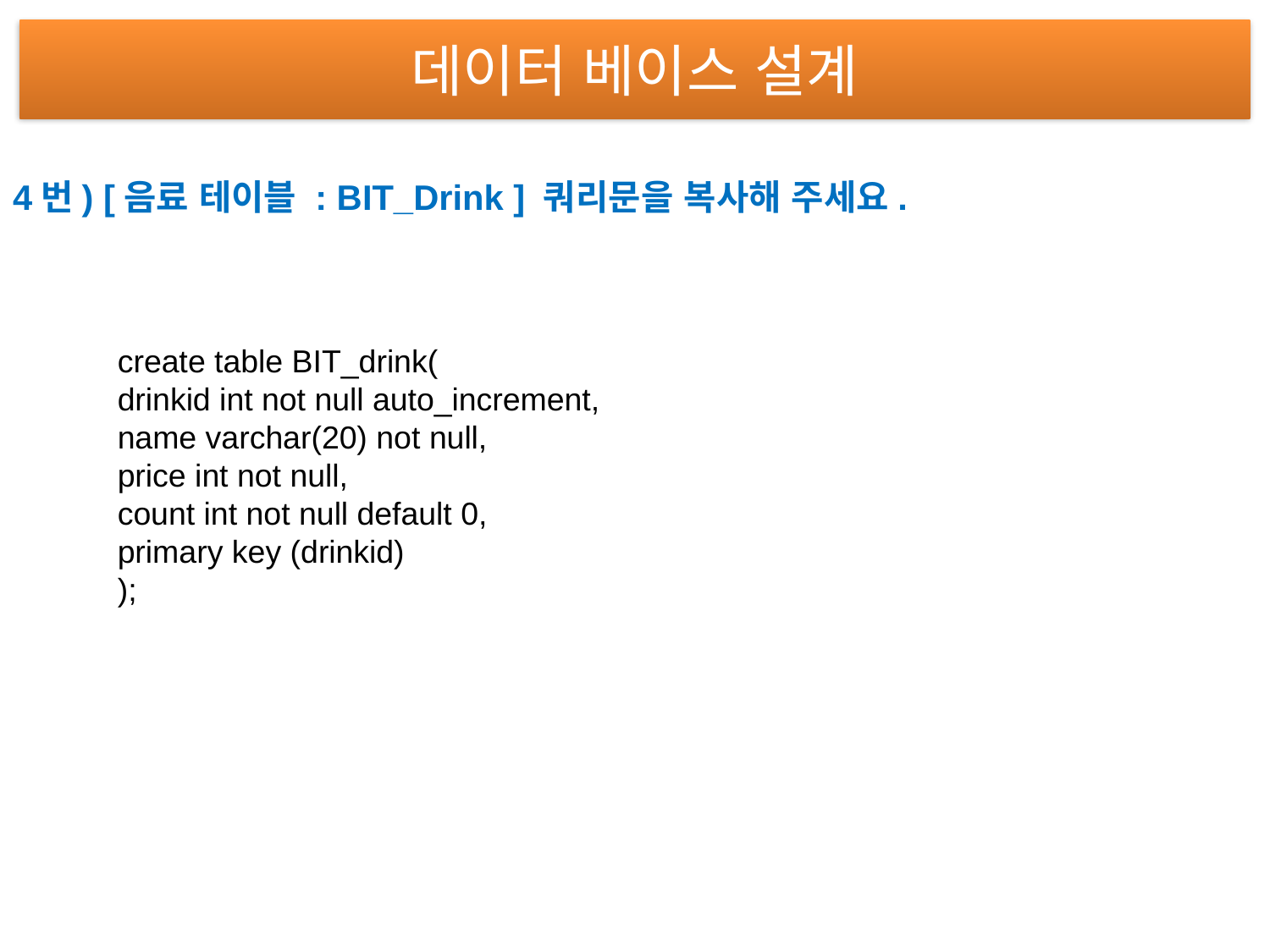

# 데이터 베이스 설계
4번) [음료 테이블 : BIT_Drink ] 쿼리문을 복사해 주세요.

create table BIT_drink(
drinkid int not null auto_increment,
name varchar(20) not null,
price int not null,
count int not null default 0,
primary key (drinkid)
);